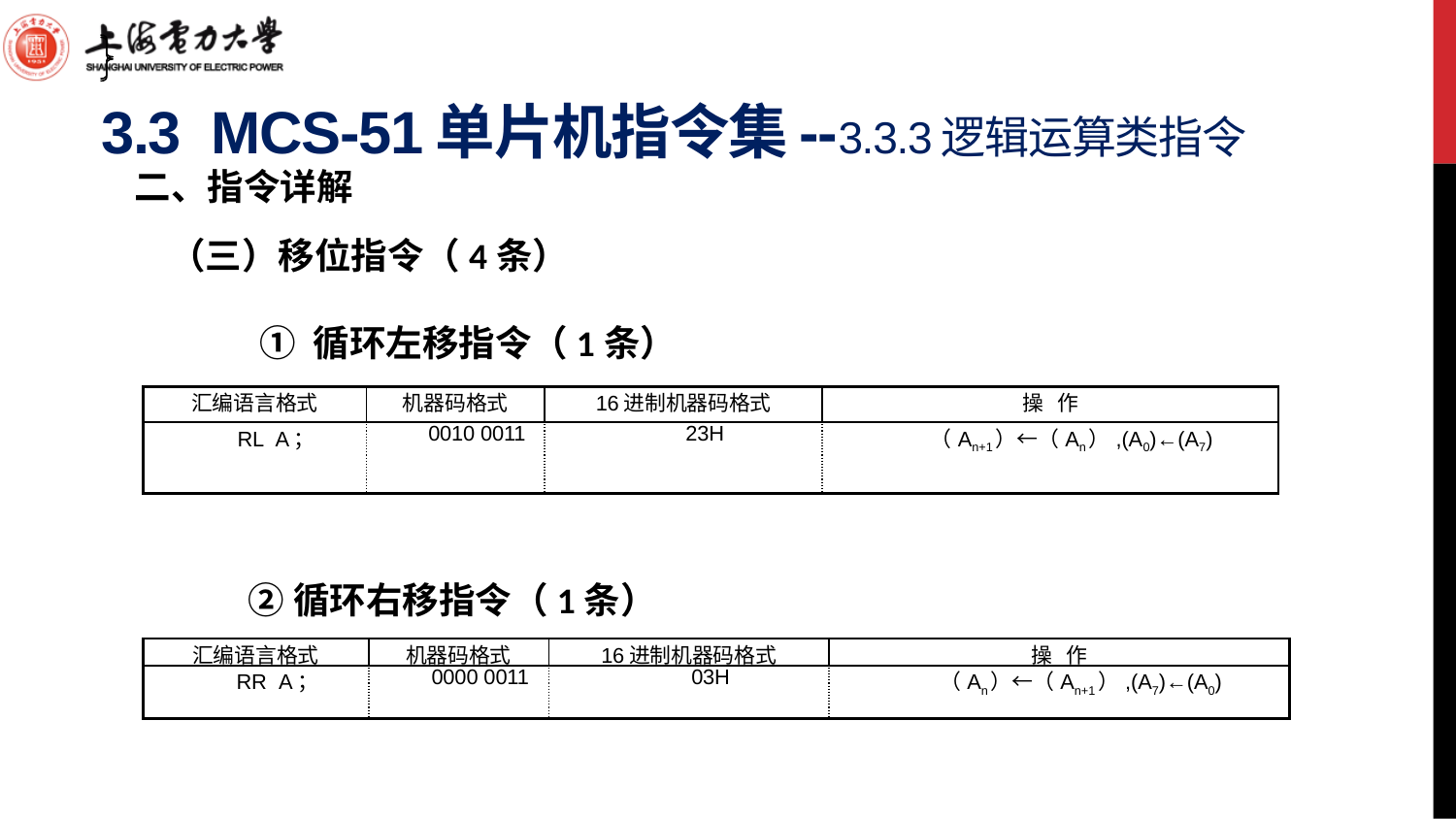

# 3.3  MCS-51单片机指令集--3.3.3逻辑运算类指令
二、指令详解

（三）移位指令（4条）

           ① 循环左移指令（1条）
| 汇编语言格式 | 机器码格式 | 16进制机器码格式 | 操 作 |
| --- | --- | --- | --- |
| RL A； | 0010 0011 | 23H | （An+1）←（An）,(A0)←(A7) |
           ②循环右移指令（1条）
| 汇编语言格式 | 机器码格式 | 16进制机器码格式 | 操 作 |
| --- | --- | --- | --- |
| RR A； | 0000 0011 | 03H | （An）←（An+1）,(A7)←(A0) |